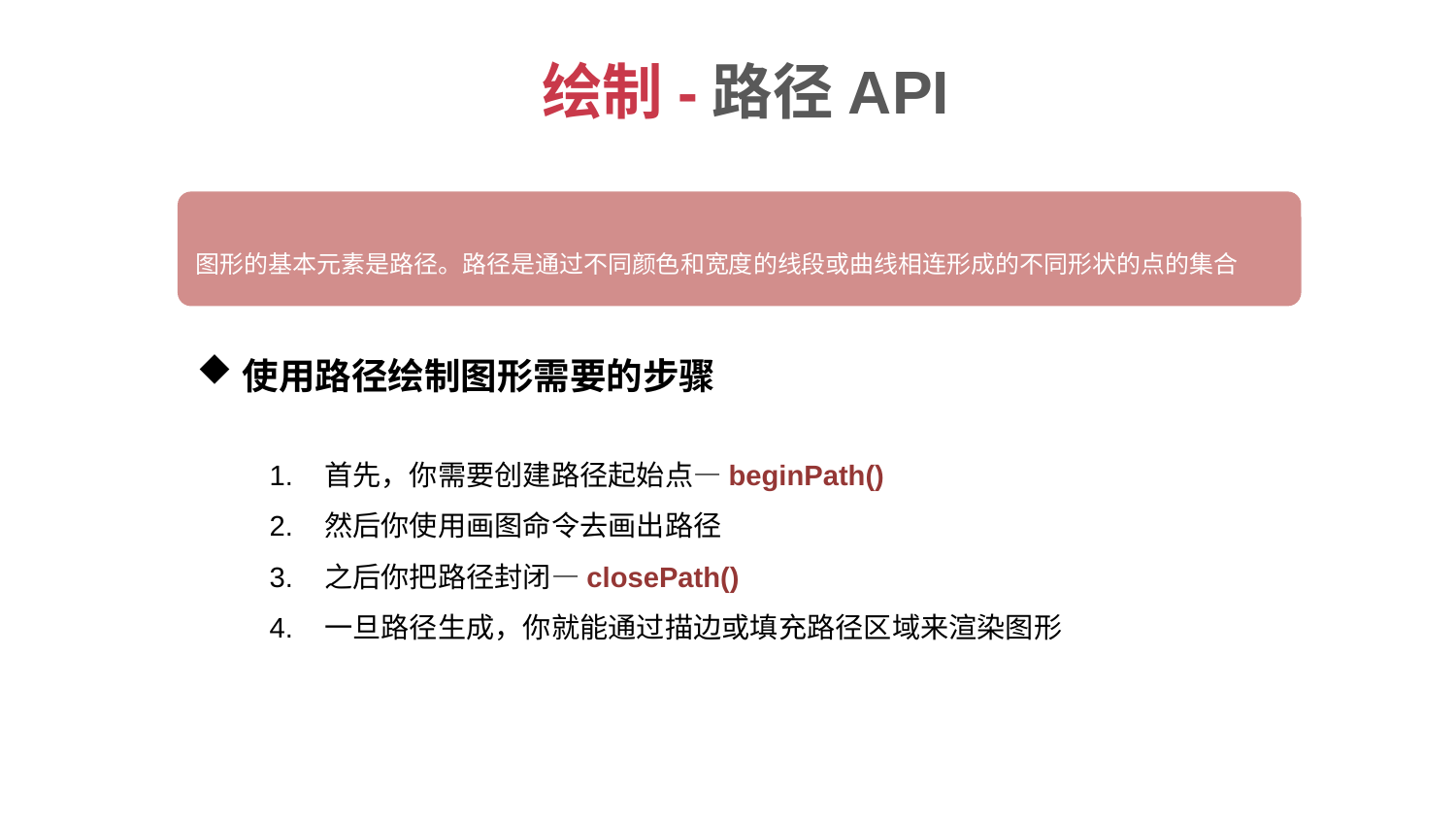

绘制-路径API
图形的基本元素是路径。路径是通过不同颜色和宽度的线段或曲线相连形成的不同形状的点的集合
使用路径绘制图形需要的步骤

首先，你需要创建路径起始点—beginPath()
然后你使用画图命令去画出路径
之后你把路径封闭—closePath()
一旦路径生成，你就能通过描边或填充路径区域来渲染图形